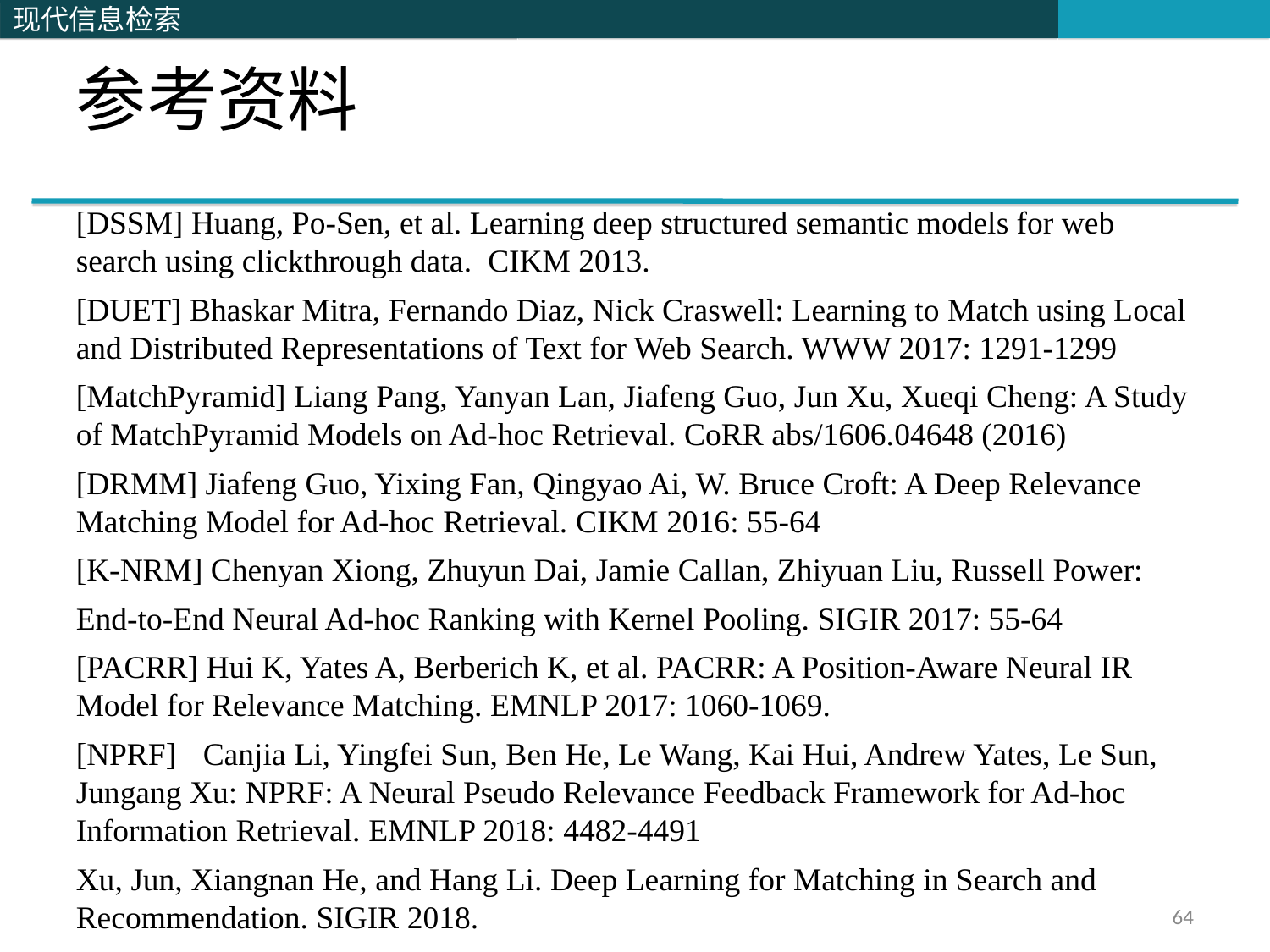

参考资料
[DSSM] Huang, Po-Sen, et al. Learning deep structured semantic models for web search using clickthrough data.  CIKM 2013.
[DUET] Bhaskar Mitra, Fernando Diaz, Nick Craswell: Learning to Match using Local and Distributed Representations of Text for Web Search. WWW 2017: 1291-1299
[MatchPyramid] Liang Pang, Yanyan Lan, Jiafeng Guo, Jun Xu, Xueqi Cheng: A Study of MatchPyramid Models on Ad-hoc Retrieval. CoRR abs/1606.04648 (2016)
[DRMM] Jiafeng Guo, Yixing Fan, Qingyao Ai, W. Bruce Croft: A Deep Relevance Matching Model for Ad-hoc Retrieval. CIKM 2016: 55-64
[K-NRM] Chenyan Xiong, Zhuyun Dai, Jamie Callan, Zhiyuan Liu, Russell Power:
End-to-End Neural Ad-hoc Ranking with Kernel Pooling. SIGIR 2017: 55-64
[PACRR] Hui K, Yates A, Berberich K, et al. PACRR: A Position-Aware Neural IR Model for Relevance Matching. EMNLP 2017: 1060-1069.
[NPRF] 	Canjia Li, Yingfei Sun, Ben He, Le Wang, Kai Hui, Andrew Yates, Le Sun, Jungang Xu: NPRF: A Neural Pseudo Relevance Feedback Framework for Ad-hoc Information Retrieval. EMNLP 2018: 4482-4491
Xu, Jun, Xiangnan He, and Hang Li. Deep Learning for Matching in Search and Recommendation. SIGIR 2018.

64